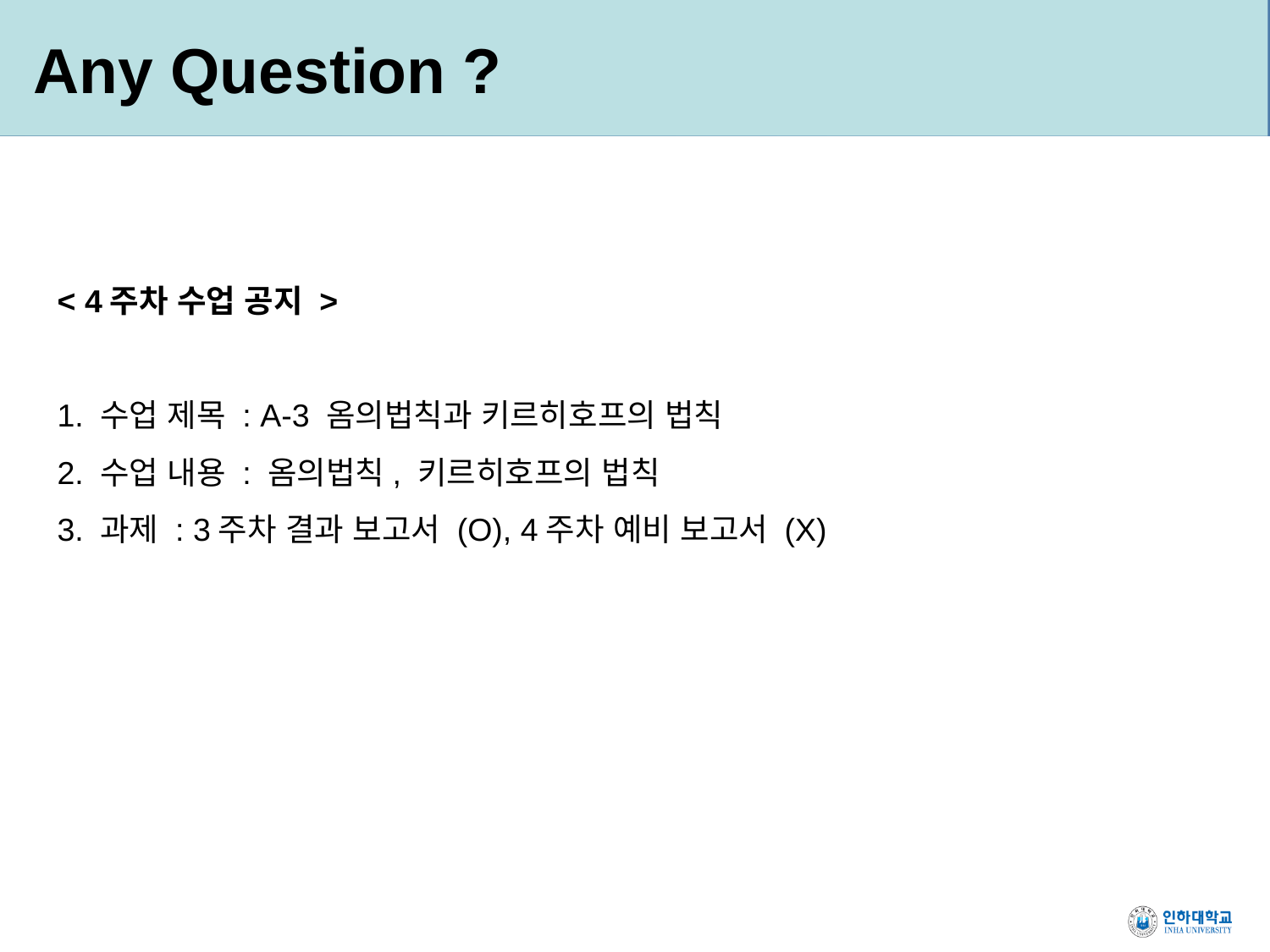

Any Question ?
< 4주차 수업 공지 >

1. 수업 제목 : A-3 옴의법칙과 키르히호프의 법칙
2. 수업 내용 : 옴의법칙, 키르히호프의 법칙
3. 과제 : 3주차 결과 보고서 (O), 4주차 예비 보고서 (X)